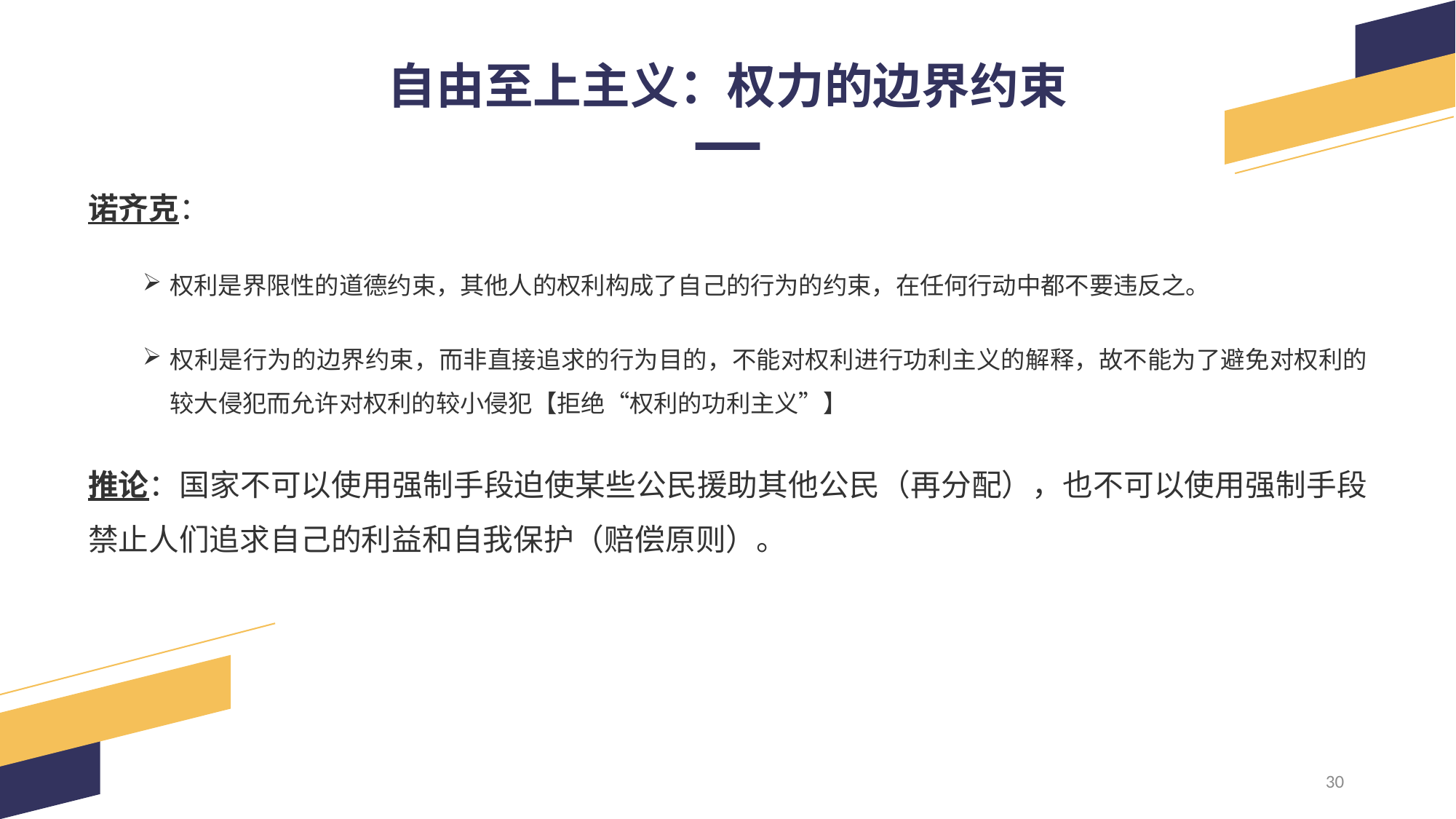

自由至上主义：权力的边界约束

诺齐克：
权利是界限性的道德约束，其他人的权利构成了自己的行为的约束，在任何行动中都不要违反之。
权利是行为的边界约束，而非直接追求的行为目的，不能对权利进行功利主义的解释，故不能为了避免对权利的较大侵犯而允许对权利的较小侵犯【拒绝“权利的功利主义”】
推论：国家不可以使用强制手段迫使某些公民援助其他公民（再分配），也不可以使用强制手段禁止人们追求自己的利益和自我保护（赔偿原则）。

30